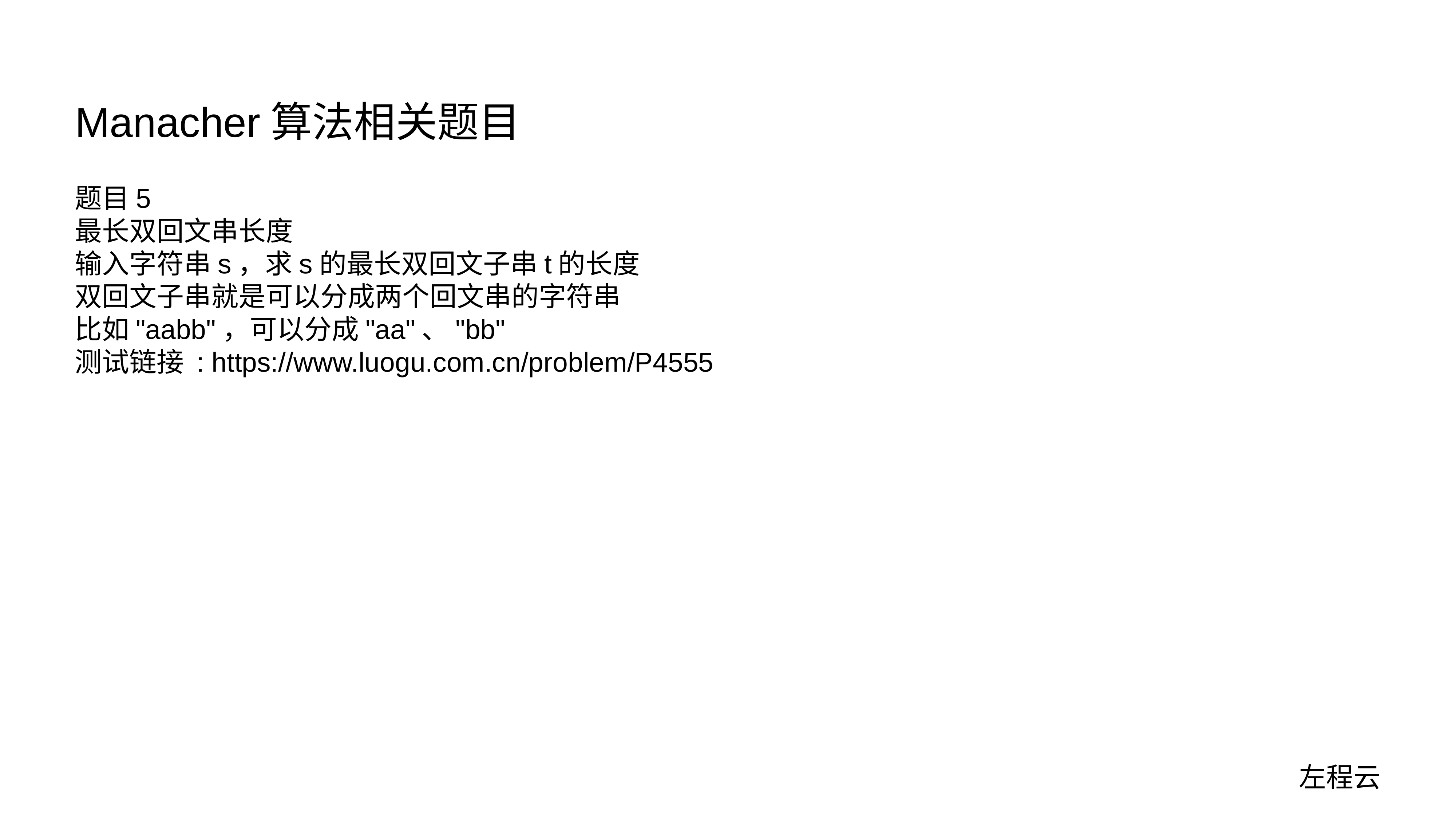

# Manacher算法相关题目
题目5
最长双回文串长度
输入字符串s，求s的最长双回文子串t的长度
双回文子串就是可以分成两个回文串的字符串
比如"aabb"，可以分成"aa"、"bb"
测试链接 : https://www.luogu.com.cn/problem/P4555
左程云